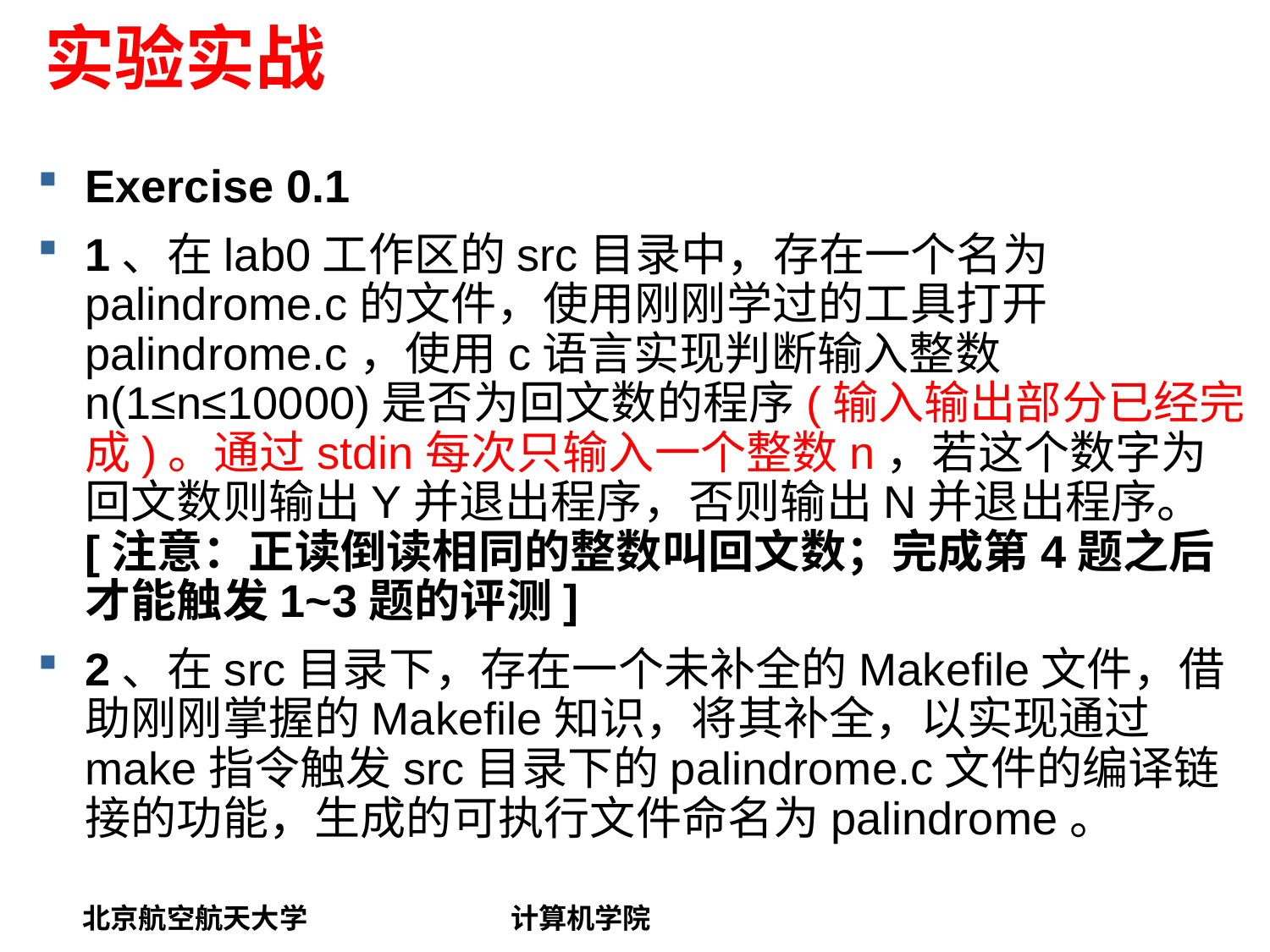

实验实战
Exercise 0.1
1、在lab0工作区的src目录中，存在一个名为palindrome.c的文件，使用刚刚学过的工具打开palindrome.c，使用c语言实现判断输入整数n(1≤n≤10000)是否为回文数的程序(输入输出部分已经完成)。通过stdin每次只输入一个整数n，若这个数字为回文数则输出Y并退出程序，否则输出N并退出程序。[注意：正读倒读相同的整数叫回文数；完成第4题之后才能触发1~3题的评测]
2、在src目录下，存在一个未补全的Makefile文件，借助刚刚掌握的Makefile知识，将其补全，以实现通过make指令触发src目录下的palindrome.c文件的编译链接的功能，生成的可执行文件命名为palindrome。